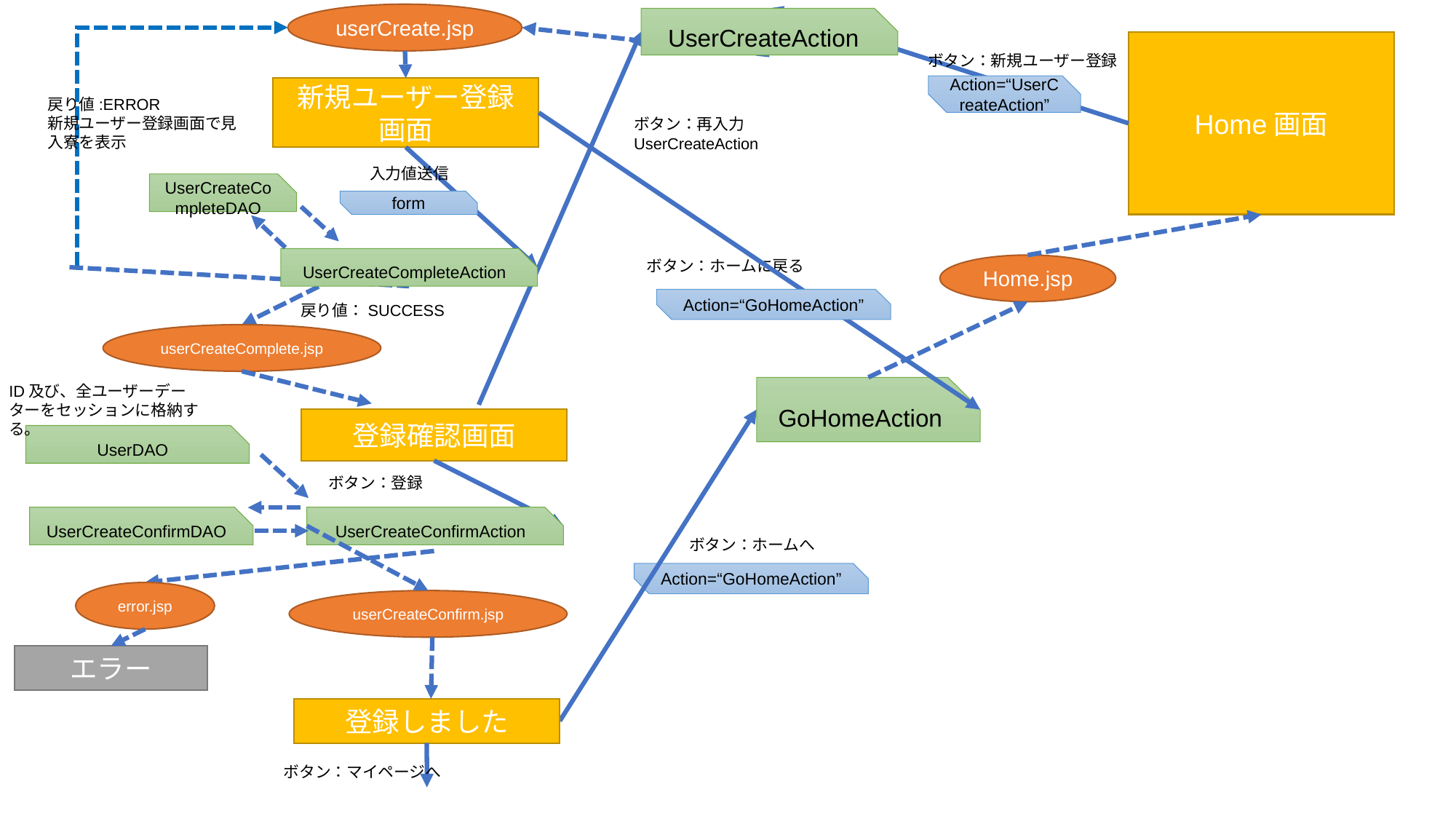

userCreate.jsp
UserCreateAction
Home画面
ボタン：新規ユーザー登録
Action=“UserCreateAction”
新規ユーザー登録画面
戻り値:ERROR
新規ユーザー登録画面で見入寮を表示
ボタン：再入力
UserCreateAction
入力値送信
UserCreateCompleteDAO
form
UserCreateCompleteAction
ボタン：ホームに戻る
Home.jsp
Action=“GoHomeAction”
戻り値：SUCCESS
userCreateComplete.jsp
ID及び、全ユーザーデーターをセッションに格納する。
GoHomeAction
登録確認画面
UserDAO
ボタン：登録
UserCreateConfirmDAO
UserCreateConfirmAction
ボタン：ホームへ
Action=“GoHomeAction”
error.jsp
userCreateConfirm.jsp
エラー
登録しました
ボタン：マイページへ